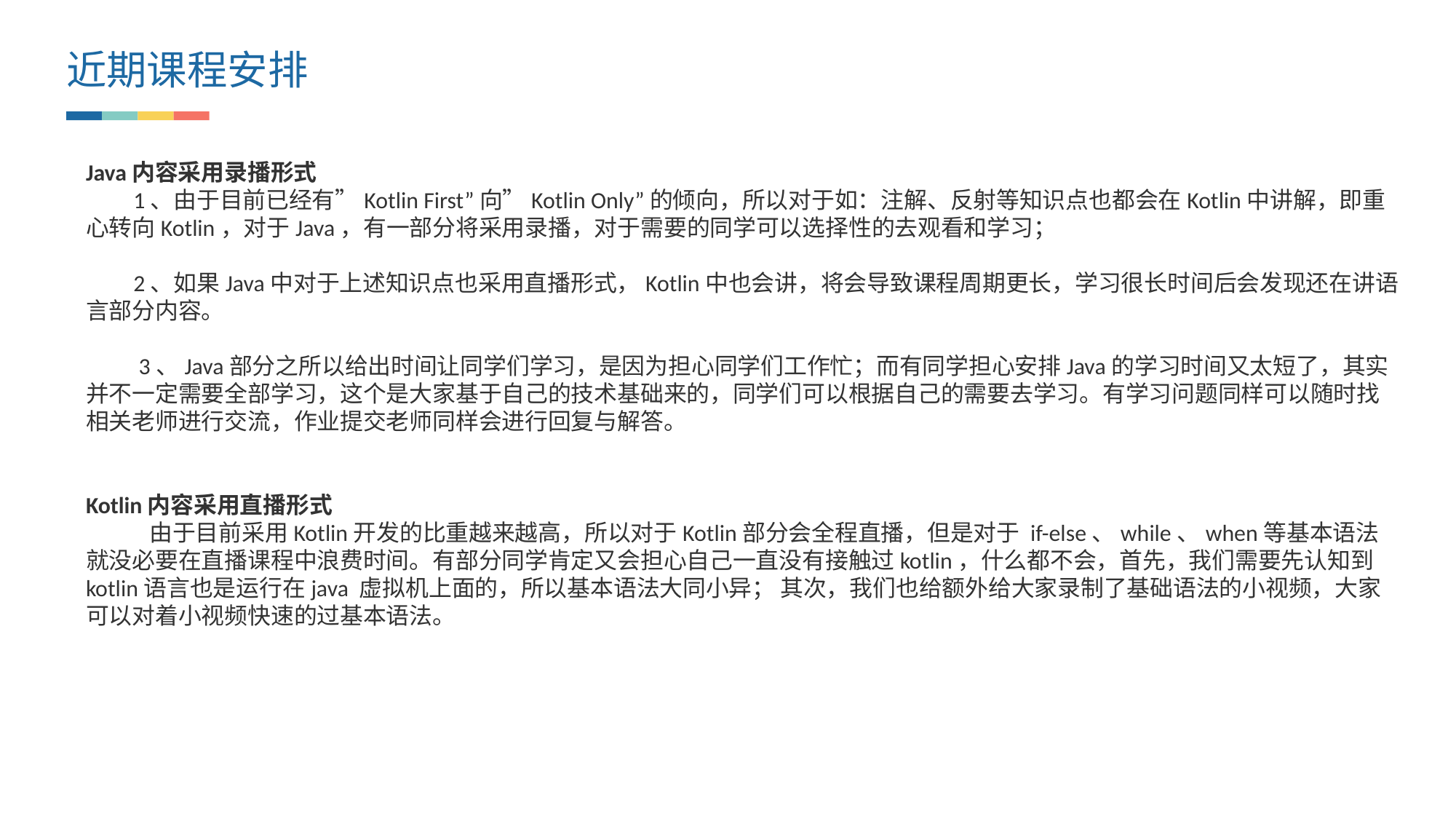

近期课程安排

Java内容采用录播形式
         1、由于目前已经有”Kotlin First”向”Kotlin Only”的倾向，所以对于如：注解、反射等知识点也都会在Kotlin中讲解，即重心转向Kotlin，对于Java，有一部分将采用录播，对于需要的同学可以选择性的去观看和学习；

         2、如果Java中对于上述知识点也采用直播形式，Kotlin中也会讲，将会导致课程周期更长，学习很长时间后会发现还在讲语言部分内容。

          3、Java部分之所以给出时间让同学们学习，是因为担心同学们工作忙；而有同学担心安排Java的学习时间又太短了，其实并不一定需要全部学习，这个是大家基于自己的技术基础来的，同学们可以根据自己的需要去学习。有学习问题同样可以随时找相关老师进行交流，作业提交老师同样会进行回复与解答。

Kotlin内容采用直播形式
           由于目前采用Kotlin开发的比重越来越高，所以对于Kotlin部分会全程直播，但是对于 if-else、while、when等基本语法就没必要在直播课程中浪费时间。有部分同学肯定又会担心自己一直没有接触过kotlin，什么都不会，首先，我们需要先认知到kotlin语言也是运行在java 虚拟机上面的，所以基本语法大同小异； 其次，我们也给额外给大家录制了基础语法的小视频，大家可以对着小视频快速的过基本语法。